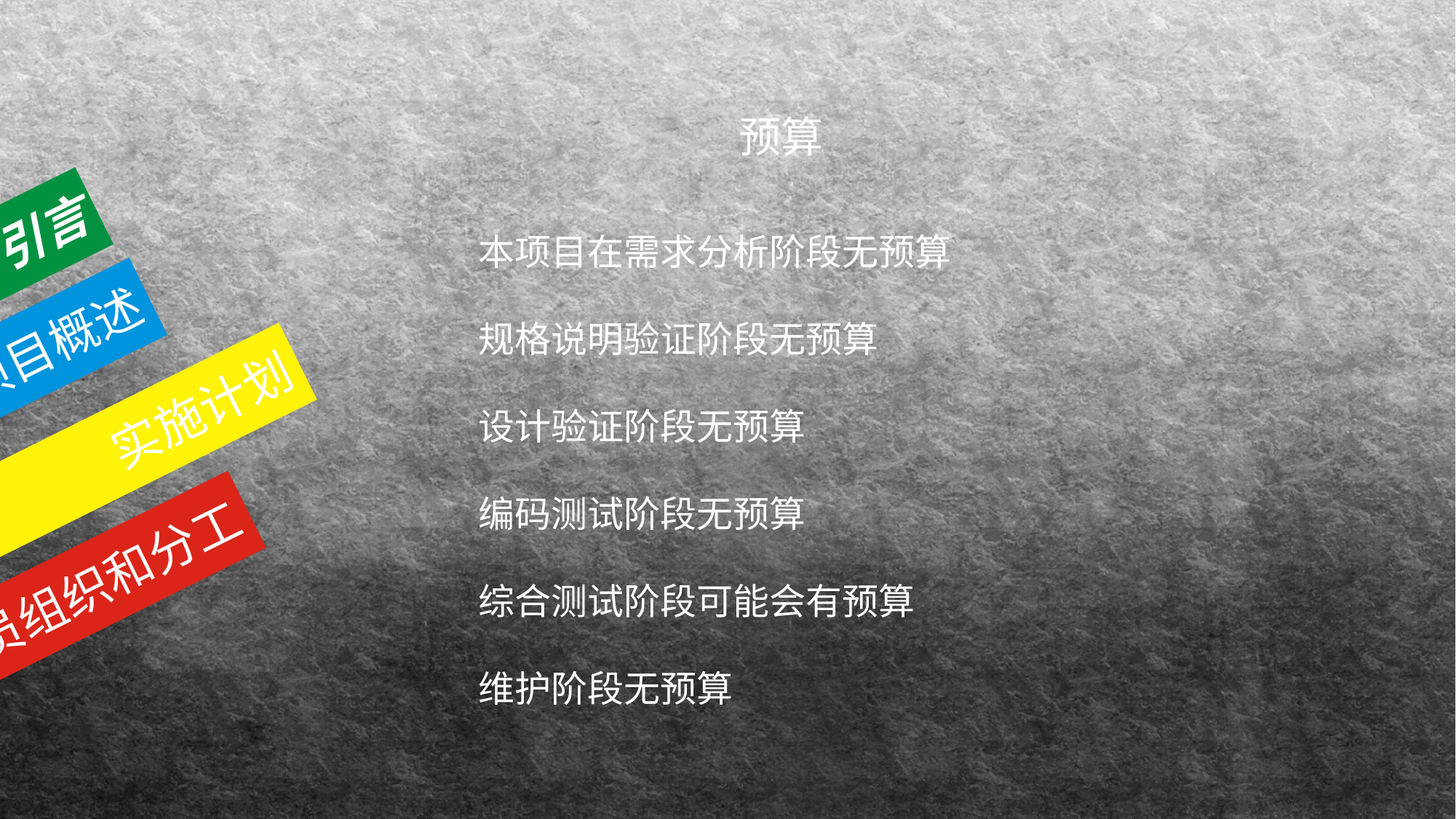

预算
本项目在需求分析阶段无预算

规格说明验证阶段无预算

设计验证阶段无预算

编码测试阶段无预算

综合测试阶段可能会有预算

维护阶段无预算
引言
项目概述
实施计划
人员组织和分工